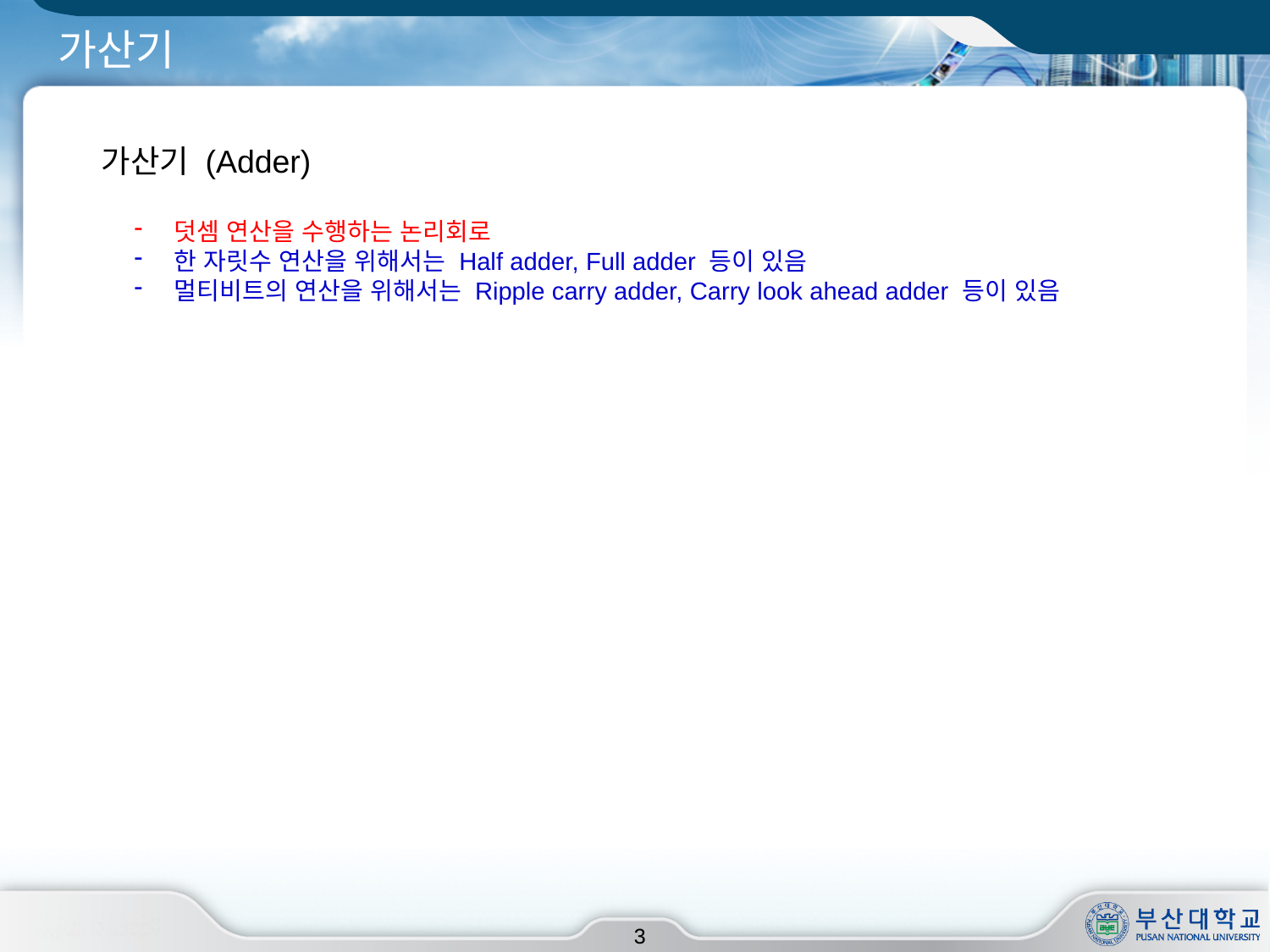

# 가산기
가산기 (Adder)
덧셈 연산을 수행하는 논리회로
한 자릿수 연산을 위해서는 Half adder, Full adder 등이 있음
멀티비트의 연산을 위해서는 Ripple carry adder, Carry look ahead adder 등이 있음
3
3